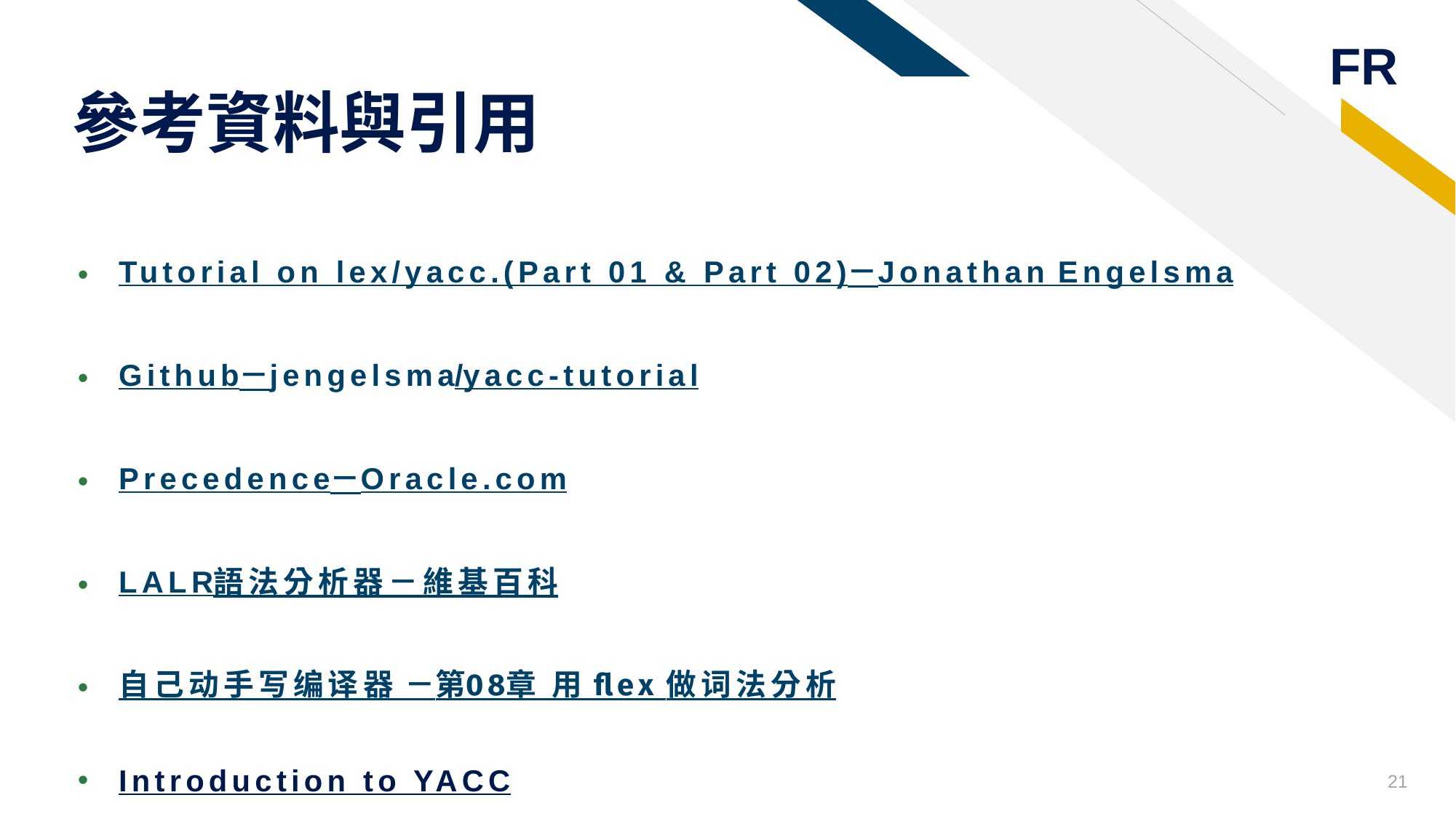

# 參考資料與引用
Tutorial on lex/yacc.(Part 01 & Part 02)－Jonathan Engelsma
Github－jengelsma/yacc-tutorial
Precedence－Oracle.com
LALR語法分析器－維基百科
自己动手写编译器 －第08章 用 flex 做词法分析
Introduction to YACC

21